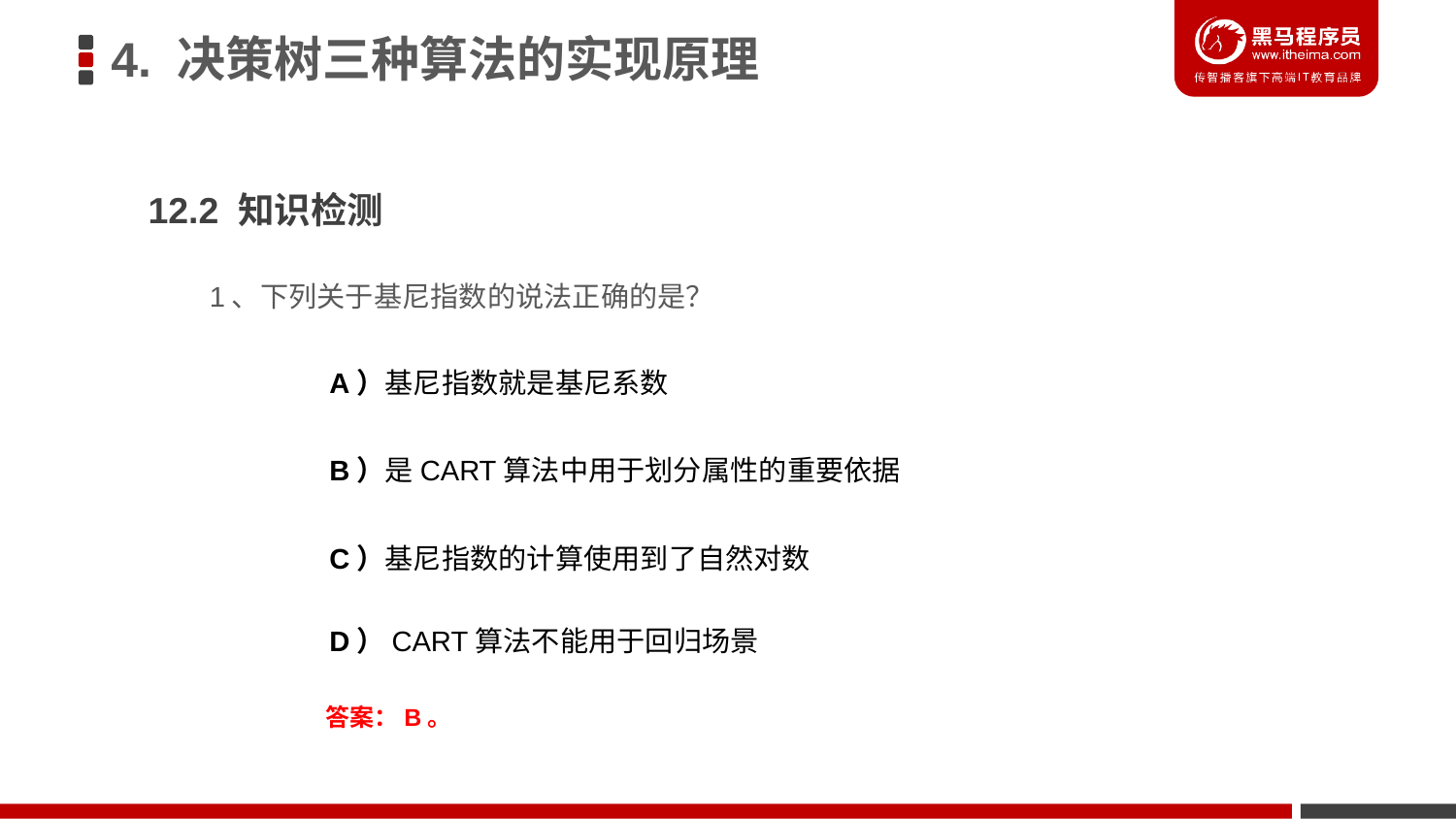

4. 决策树三种算法的实现原理
12.2 知识检测
1、下列关于基尼指数的说法正确的是？
A）基尼指数就是基尼系数

B）是CART算法中用于划分属性的重要依据

C）基尼指数的计算使用到了自然对数

D）CART算法不能用于回归场景
答案：B。